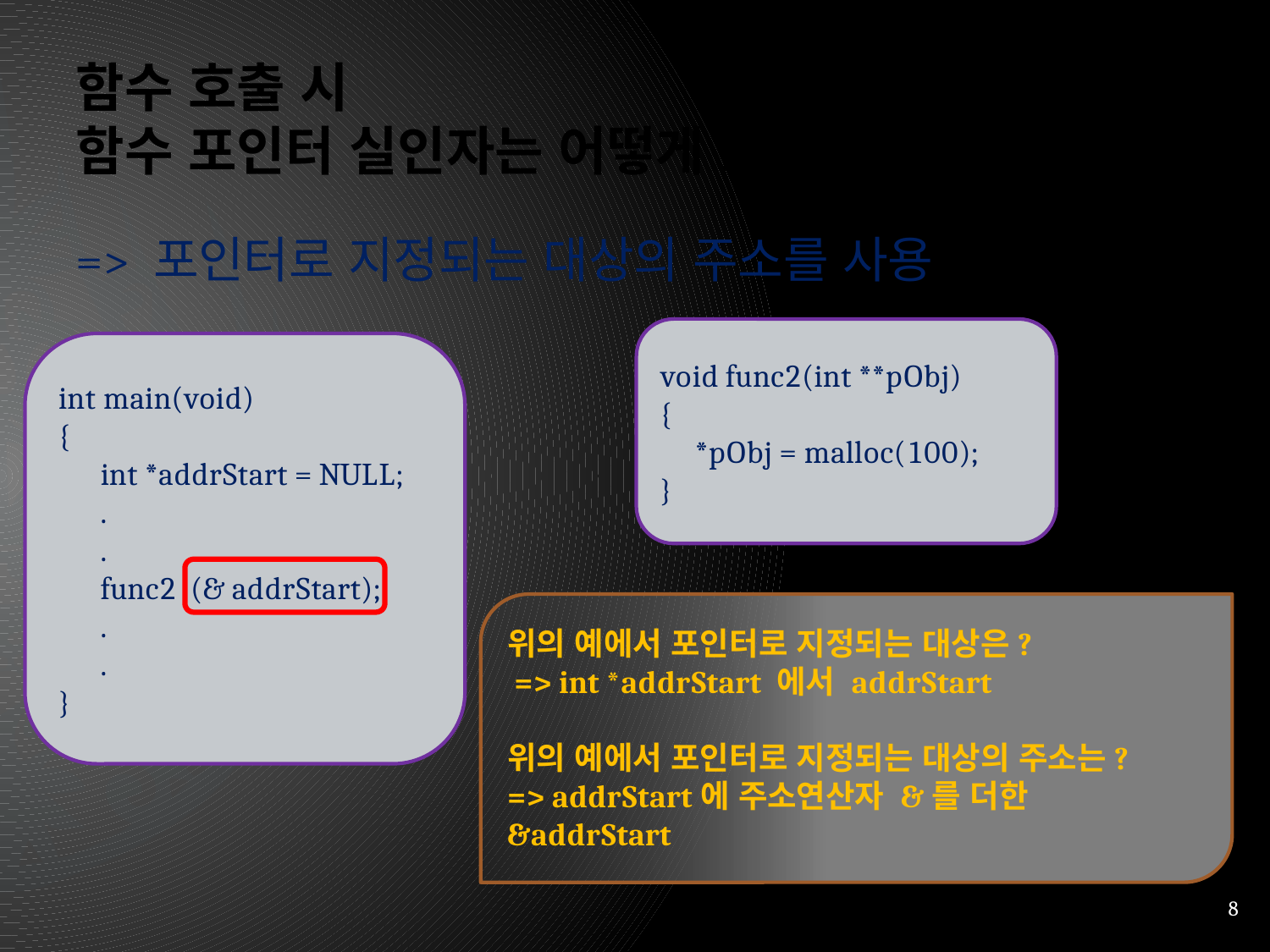

# 함수 호출 시 함수 포인터 실인자는 어떻게?  (이중 포인터)
=> 포인터로 지정되는 대상의 주소를 사용
void func2(int **pObj)
{
     *pObj = malloc(100);
}
int main(void)
{
      int *addrStart = NULL;
      .
      .
      func2  (& addrStart);
      .
      .
}

위의 예에서 포인터로 지정되는 대상은?
 => int *addrStart 에서 addrStart

위의 예에서 포인터로 지정되는 대상의 주소는?
=> addrStart에 주소연산자 &를 더한 &addrStart

8